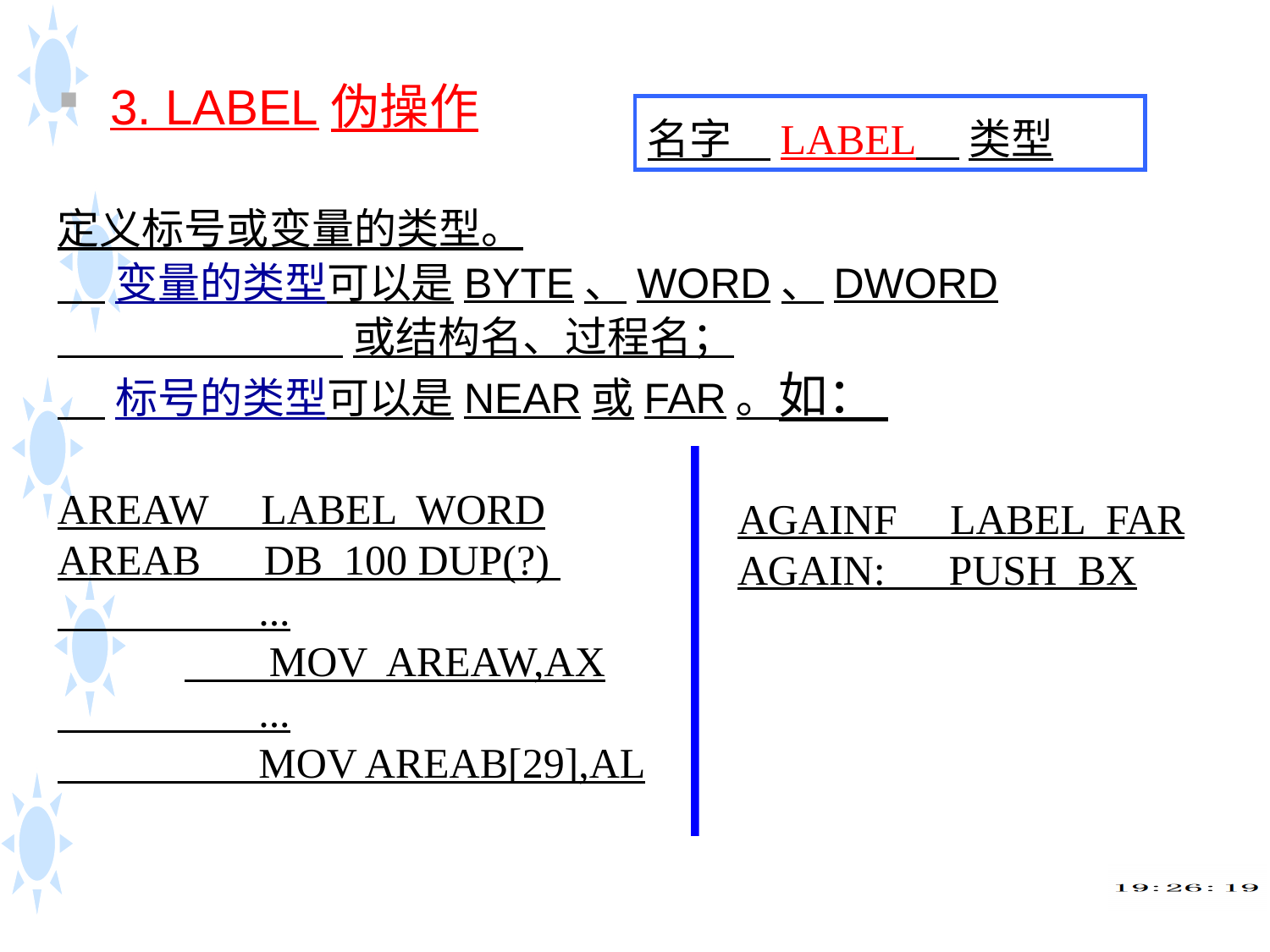

3. LABEL伪操作

定义标号或变量的类型。
     变量的类型可以是BYTE、WORD、DWORD
                              或结构名、过程名；
     标号的类型可以是NEAR或FAR。如：
名字    LABEL    类型

AREAW     LABEL  WORD
AREAB      DB  100 DUP(?)
                   ...
	        MOV  AREAW,AX
                   ...
                   MOV AREAB[29],AL
AGAINF     LABEL  FAR
AGAIN:      PUSH  BX
41